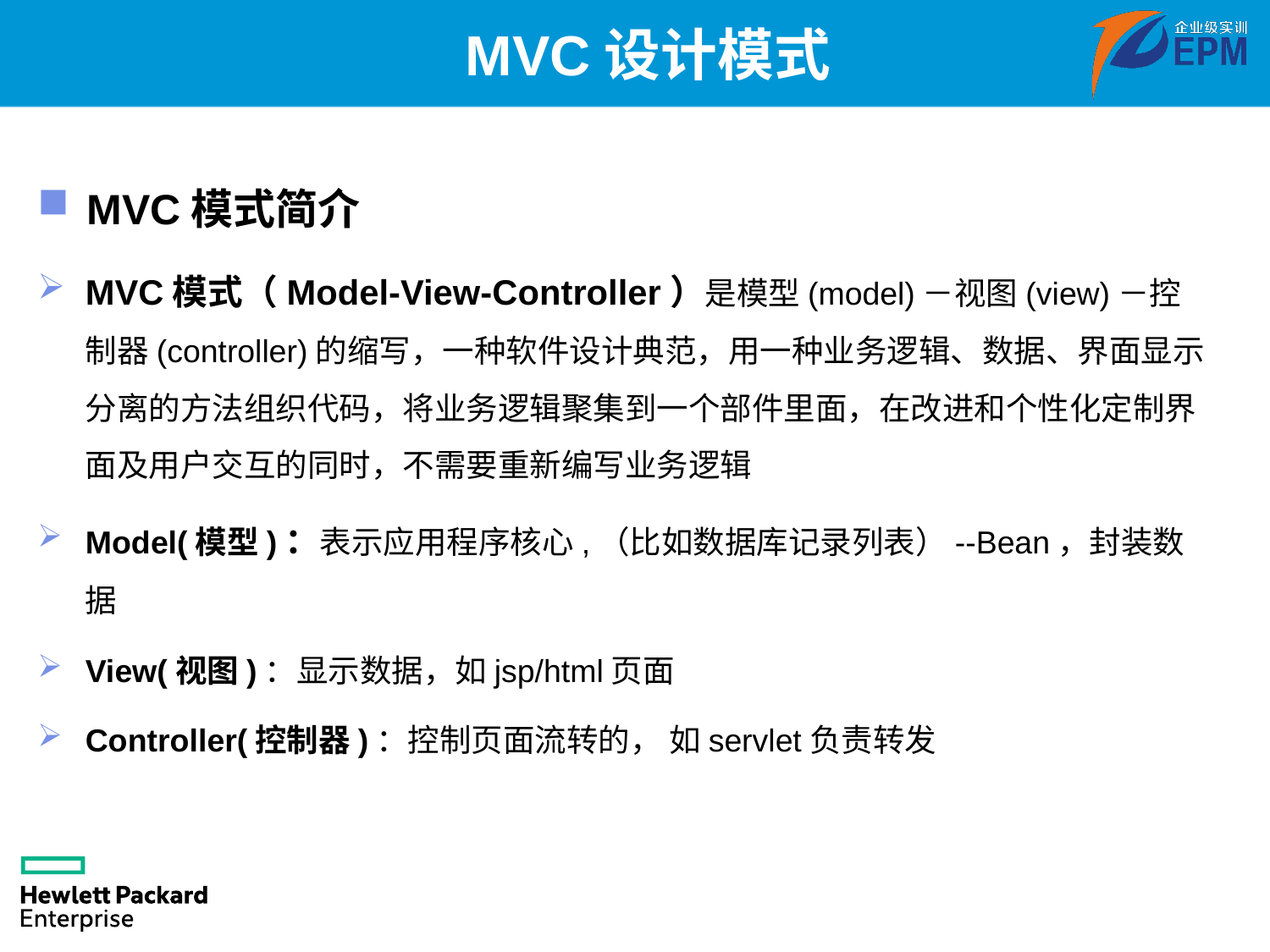

# MVC设计模式
MVC模式简介
MVC模式（Model-View-Controller）是模型(model)－视图(view)－控制器(controller)的缩写，一种软件设计典范，用一种业务逻辑、数据、界面显示分离的方法组织代码，将业务逻辑聚集到一个部件里面，在改进和个性化定制界面及用户交互的同时，不需要重新编写业务逻辑
Model(模型)：表示应用程序核心,（比如数据库记录列表）--Bean，封装数据
View(视图)：显示数据，如jsp/html页面
Controller(控制器)：控制页面流转的， 如servlet负责转发